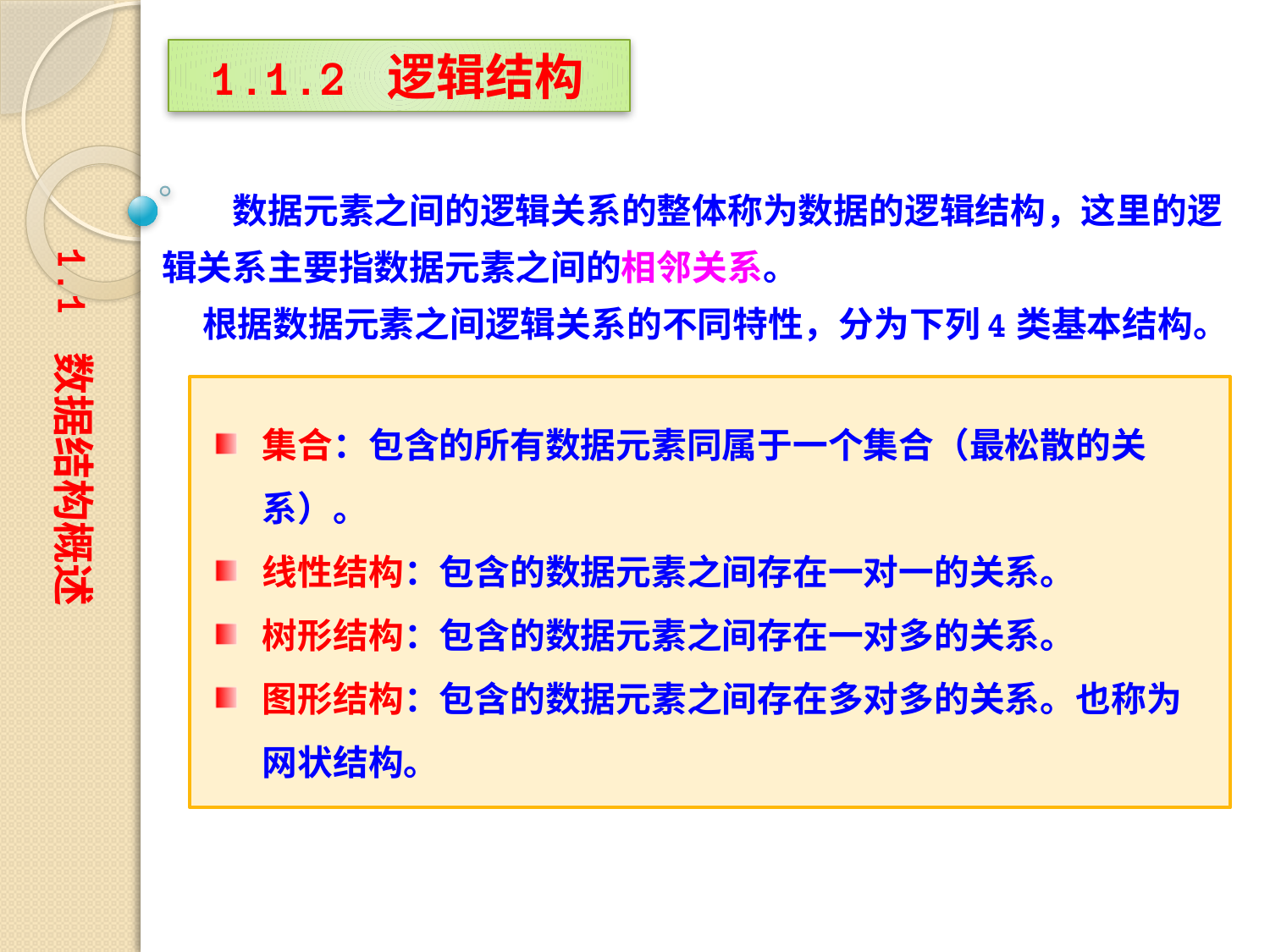

1.1.2 逻辑结构
　　数据元素之间的逻辑关系的整体称为数据的逻辑结构，这里的逻辑关系主要指数据元素之间的相邻关系。
    根据数据元素之间逻辑关系的不同特性，分为下列4类基本结构。
1.1 数据结构概述
集合：包含的所有数据元素同属于一个集合（最松散的关系）。
线性结构：包含的数据元素之间存在一对一的关系。
树形结构：包含的数据元素之间存在一对多的关系。
图形结构：包含的数据元素之间存在多对多的关系。也称为网状结构。